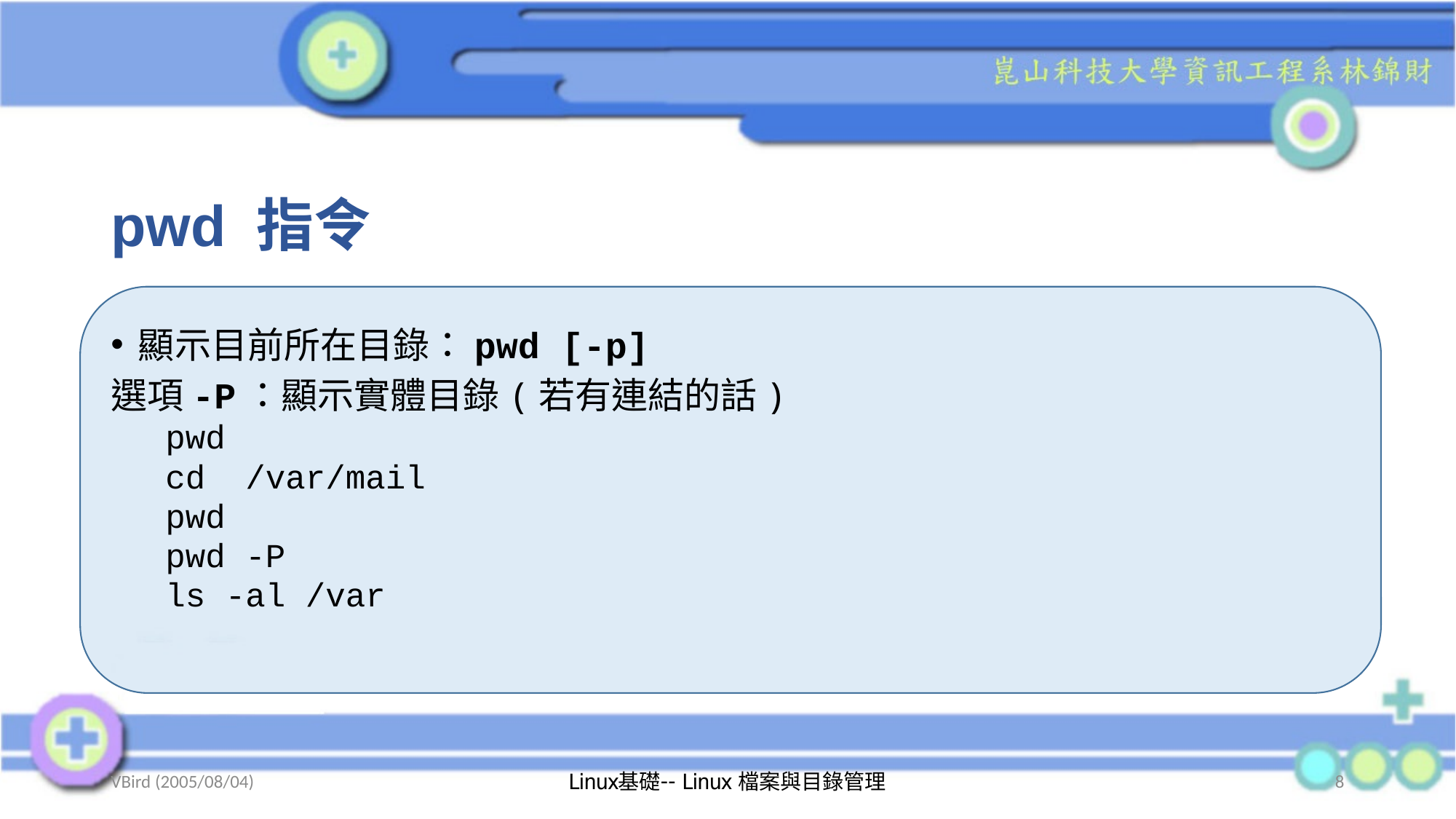

# pwd 指令

顯示目前所在目錄：pwd [-p]
選項-P：顯示實體目錄(若有連結的話)
pwd
cd  /var/mail
pwd
pwd -P
ls -al /var
VBird (2005/08/04)
Linux基礎-- Linux 檔案與目錄管理
8